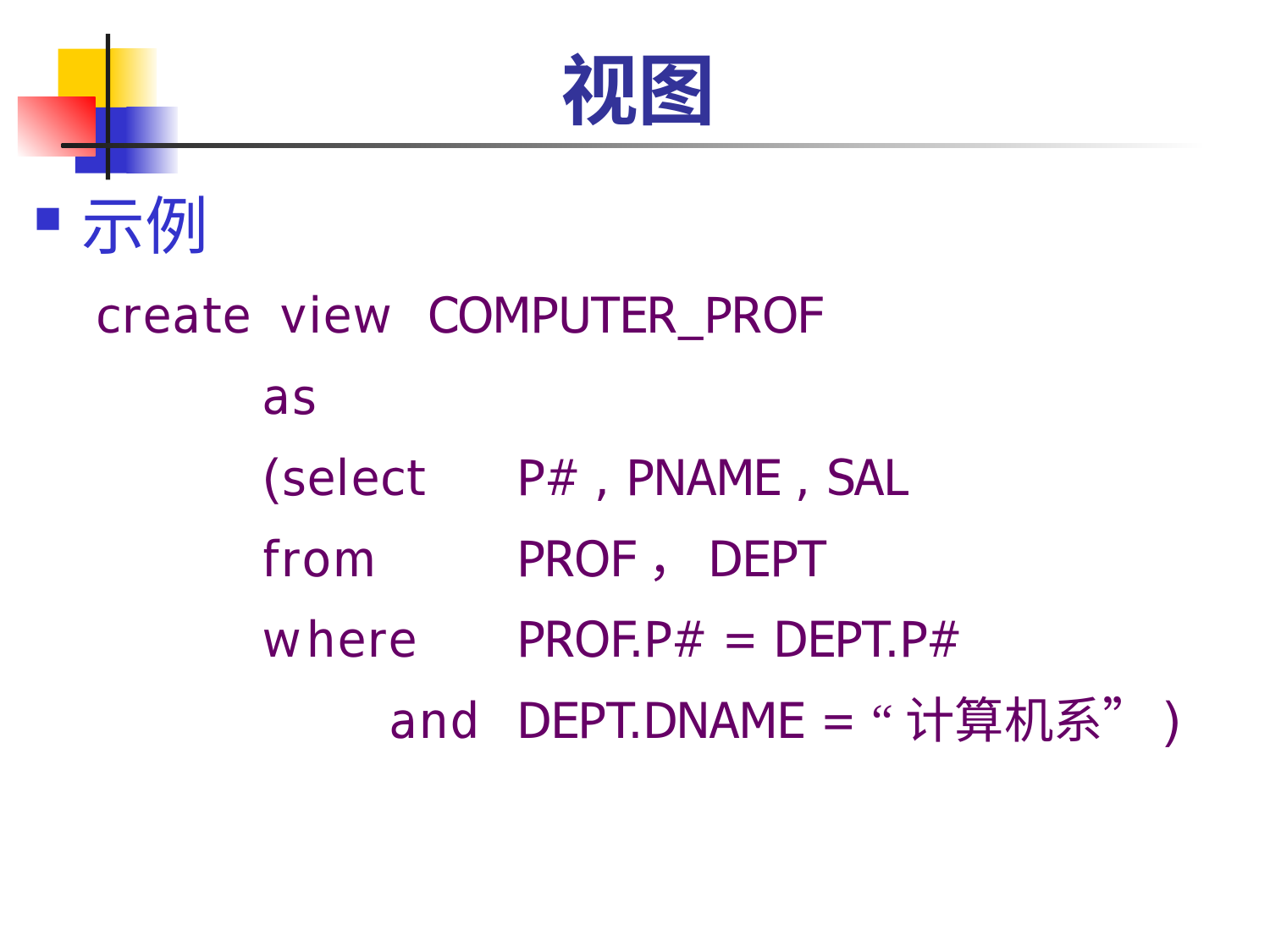

# 视图
示例
create  view  COMPUTER_PROF
		as
		(select  	P# , PNAME , SAL
		from      	PROF，DEPT
	 	where    	PROF.P# = DEPT.P#
			and 	DEPT.DNAME = “计算机系”)